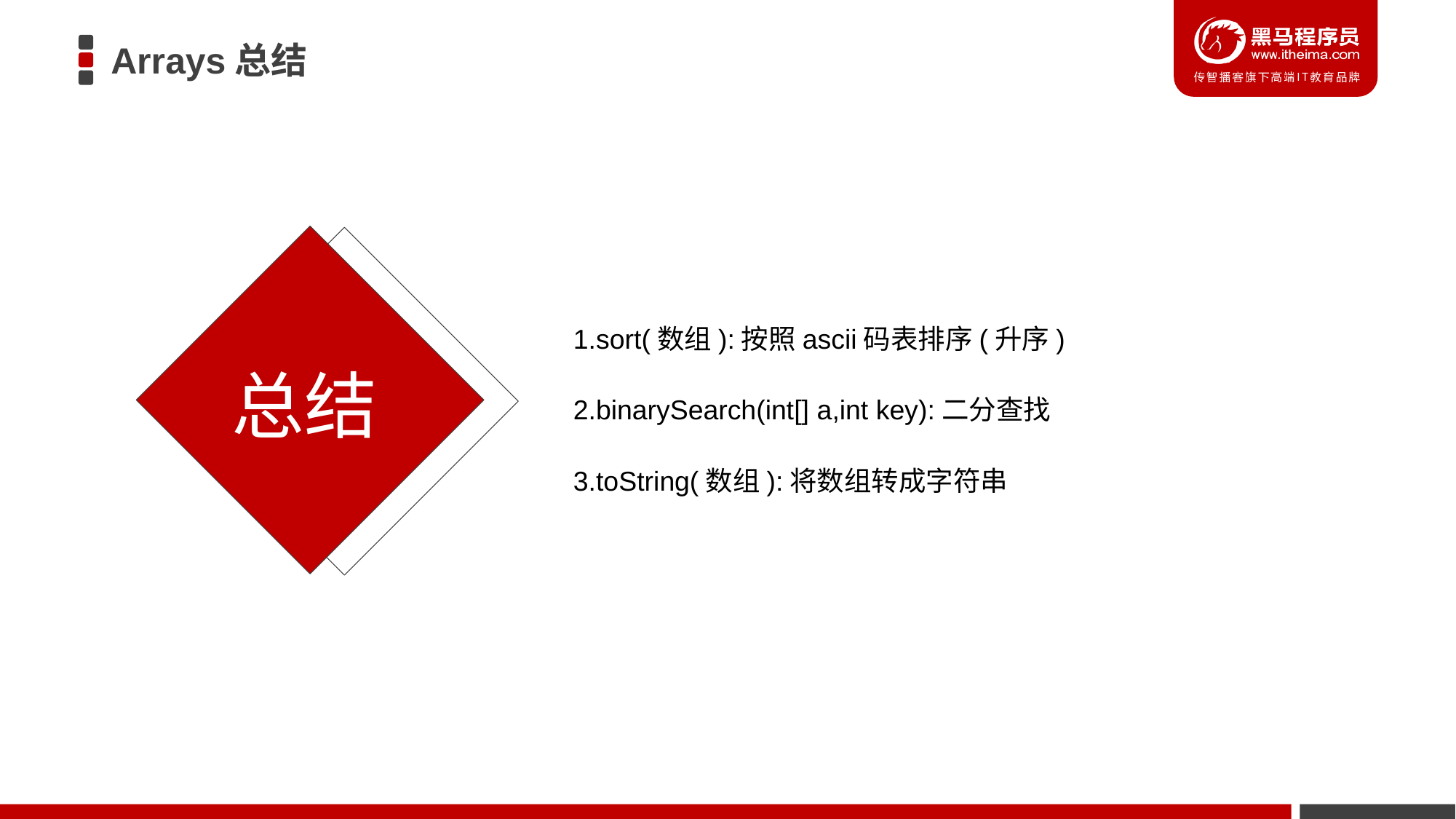

# Arrays总结
1.sort(数组):按照ascii码表排序(升序)
2.binarySearch(int[] a,int key):二分查找
3.toString(数组):将数组转成字符串